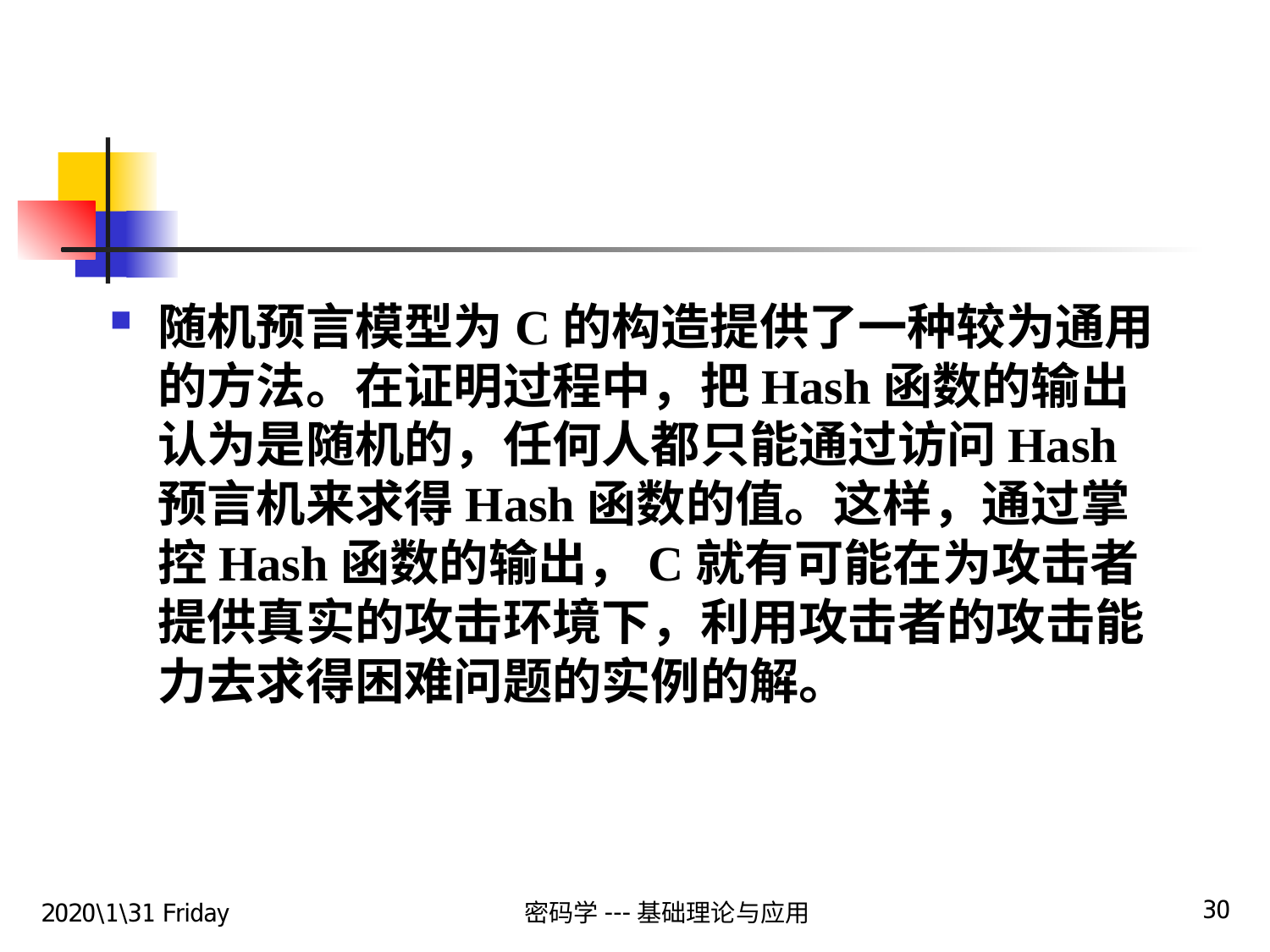

#
随机预言模型为C的构造提供了一种较为通用的方法。在证明过程中，把Hash函数的输出认为是随机的，任何人都只能通过访问Hash预言机来求得Hash函数的值。这样，通过掌控Hash函数的输出，C就有可能在为攻击者提供真实的攻击环境下，利用攻击者的攻击能力去求得困难问题的实例的解。

30
2020\1\31 Friday
密码学---基础理论与应用